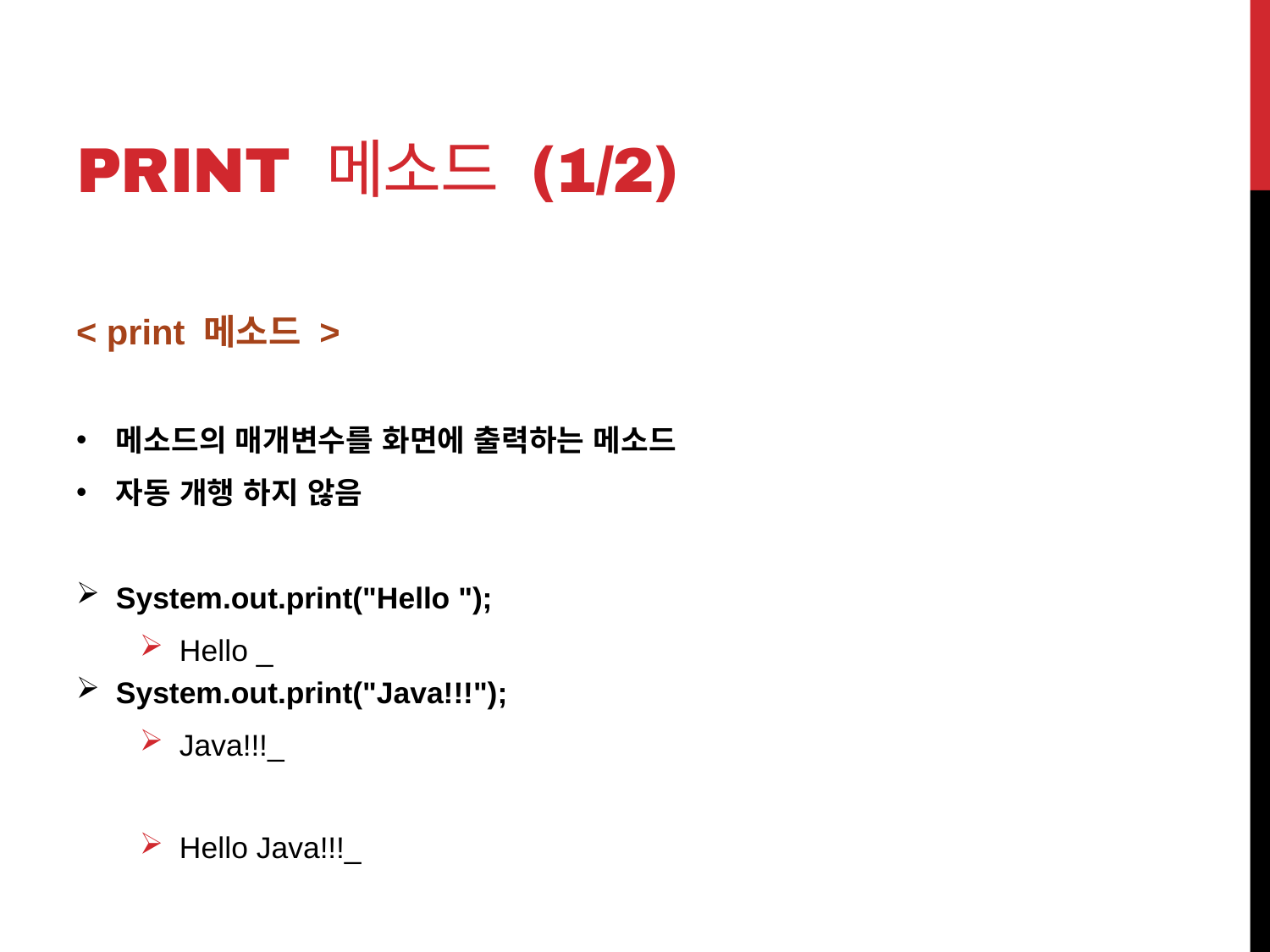

# print 메소드 (1/2)

< print 메소드 >

메소드의 매개변수를 화면에 출력하는 메소드
자동 개행 하지 않음

System.out.print("Hello ");
Hello _
System.out.print("Java!!!");
Java!!!_

Hello Java!!!_